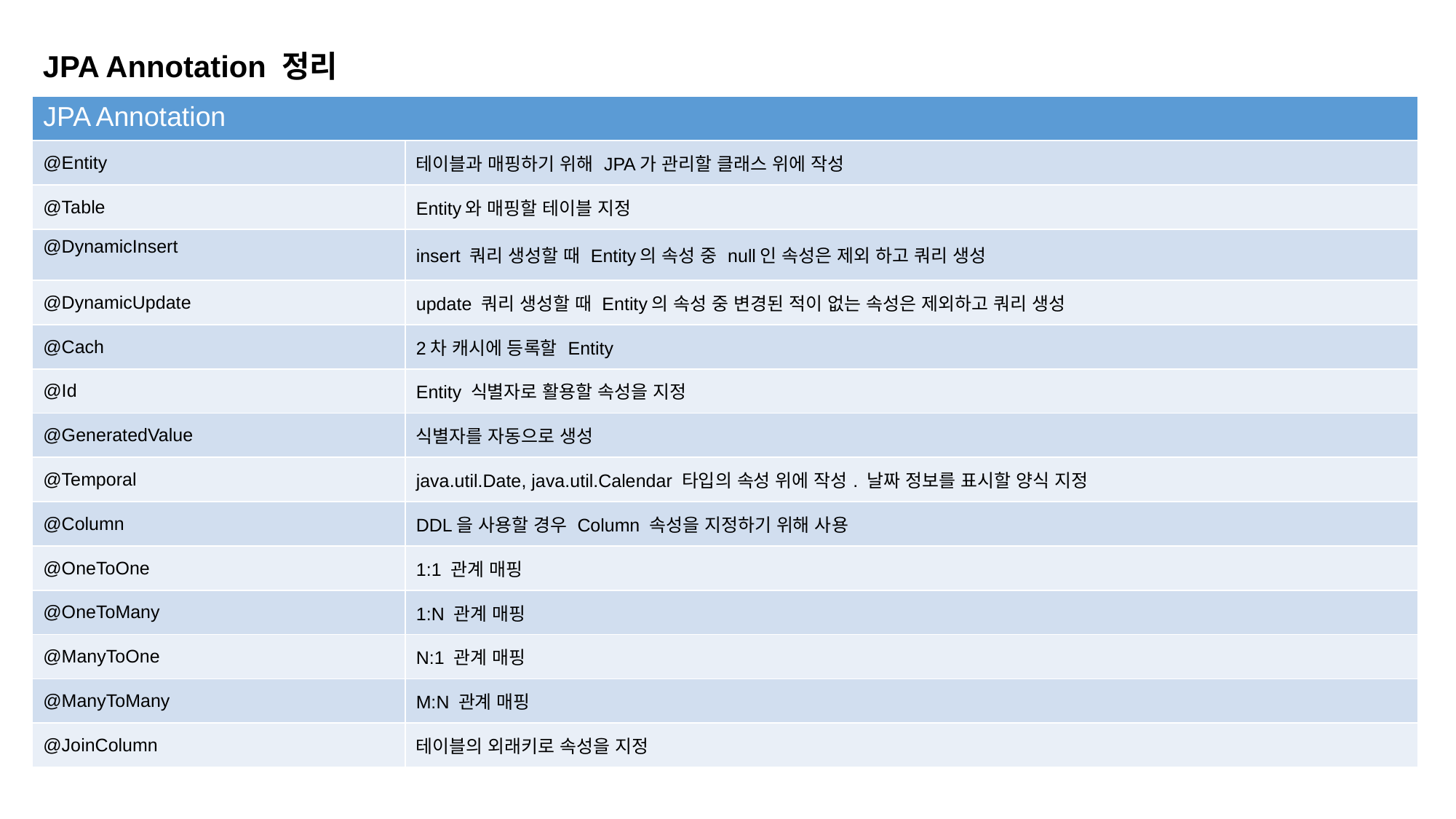

JPA Annotation 정리
| JPA Annotation |  |
| --- | --- |
| @Entity | 테이블과 매핑하기 위해 JPA가 관리할 클래스 위에 작성 |
| @Table | Entity와 매핑할 테이블 지정 |
| @DynamicInsert | insert 쿼리 생성할 때 Entity의 속성 중 null인 속성은 제외 하고 쿼리 생성 |
| @DynamicUpdate | update 쿼리 생성할 때 Entity의 속성 중 변경된 적이 없는 속성은 제외하고 쿼리 생성 |
| @Cach | 2차 캐시에 등록할 Entity |
| @Id | Entity 식별자로 활용할 속성을 지정 |
| @GeneratedValue | 식별자를 자동으로 생성 |
| @Temporal | java.util.Date, java.util.Calendar 타입의 속성 위에 작성. 날짜 정보를 표시할 양식 지정 |
| @Column | DDL을 사용할 경우 Column 속성을 지정하기 위해 사용 |
| @OneToOne | 1:1 관계 매핑 |
| @OneToMany | 1:N 관계 매핑 |
| @ManyToOne | N:1 관계 매핑 |
| @ManyToMany | M:N 관계 매핑 |
| @JoinColumn | 테이블의 외래키로 속성을 지정 |